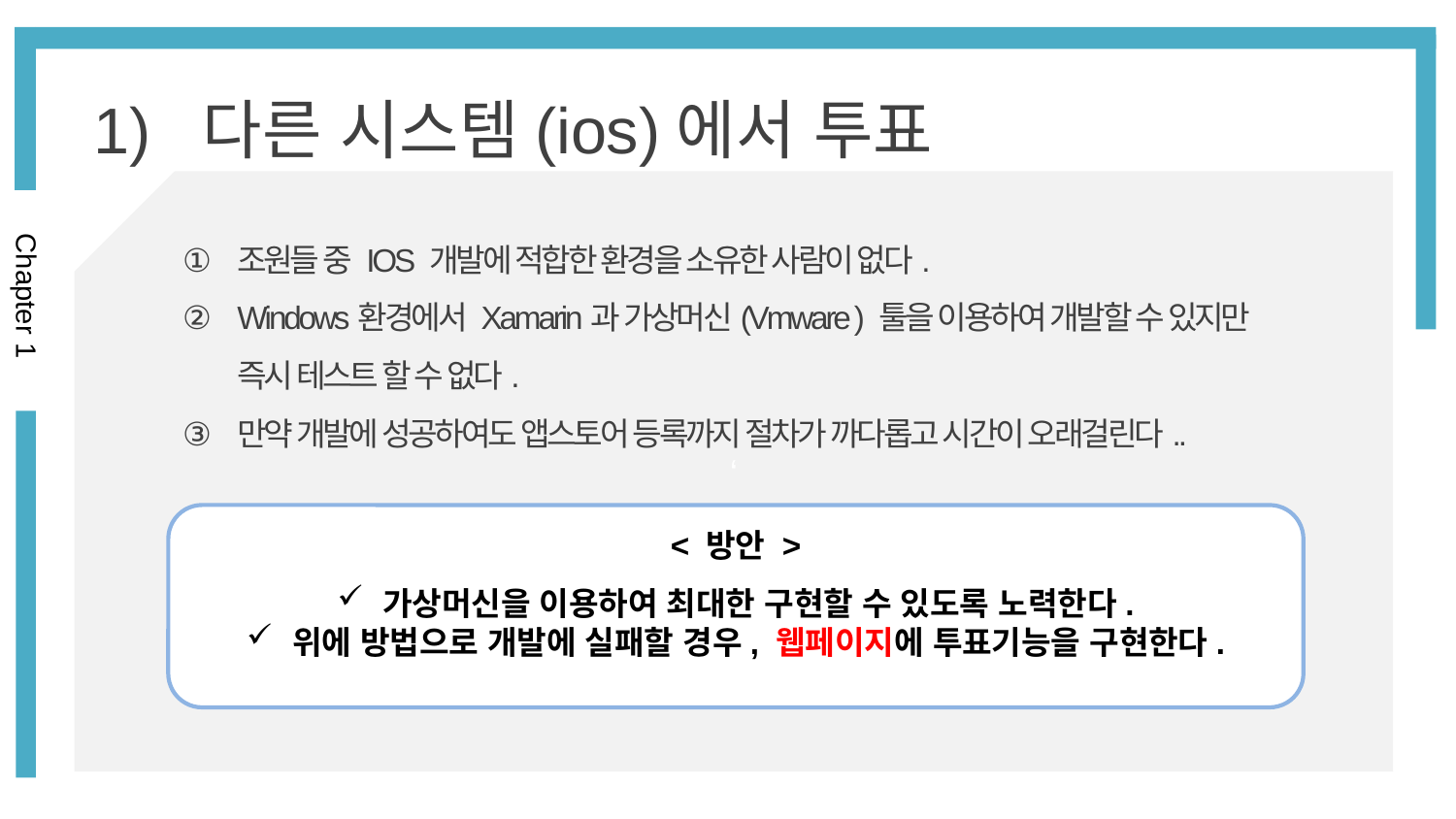

1)  다른 시스템(ios)에서 투표

‘
조원들 중 IOS 개발에 적합한 환경을 소유한 사람이 없다.
Windows환경에서 Xamarin과 가상머신(Vmware ) 툴을 이용하여 개발할 수 있지만  즉시 테스트 할 수 없다.
만약 개발에 성공하여도 앱스토어 등록까지 절차가 까다롭고 시간이 오래걸린다..
Chapter 1

< 방안 >

가상머신을 이용하여 최대한 구현할 수 있도록 노력한다.
위에 방법으로 개발에 실패할 경우, 웹페이지에 투표기능을 구현한다.